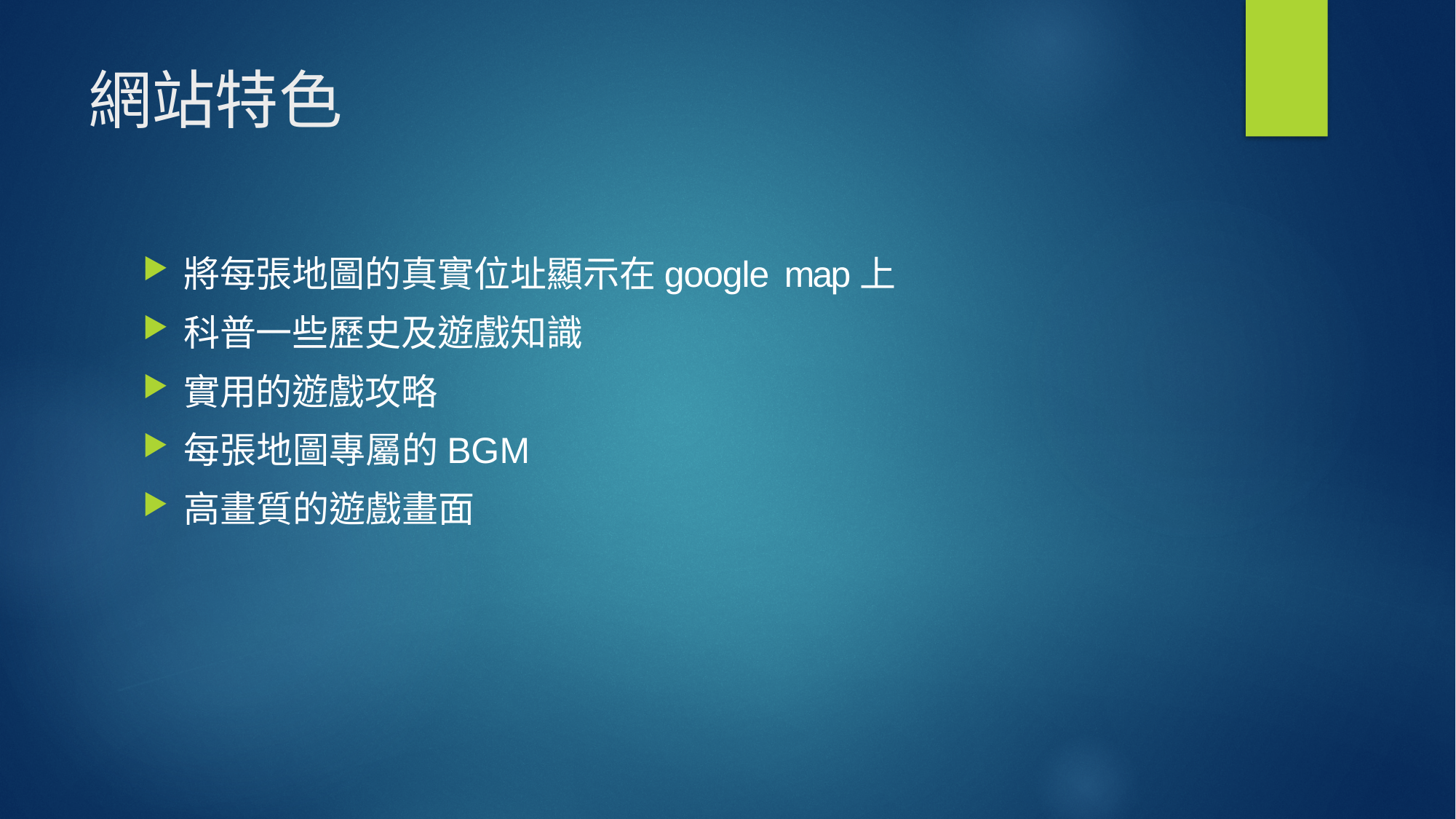

# 網站特色
將每張地圖的真實位址顯示在google map上
科普一些歷史及遊戲知識
實用的遊戲攻略
每張地圖專屬的BGM
高畫質的遊戲畫面